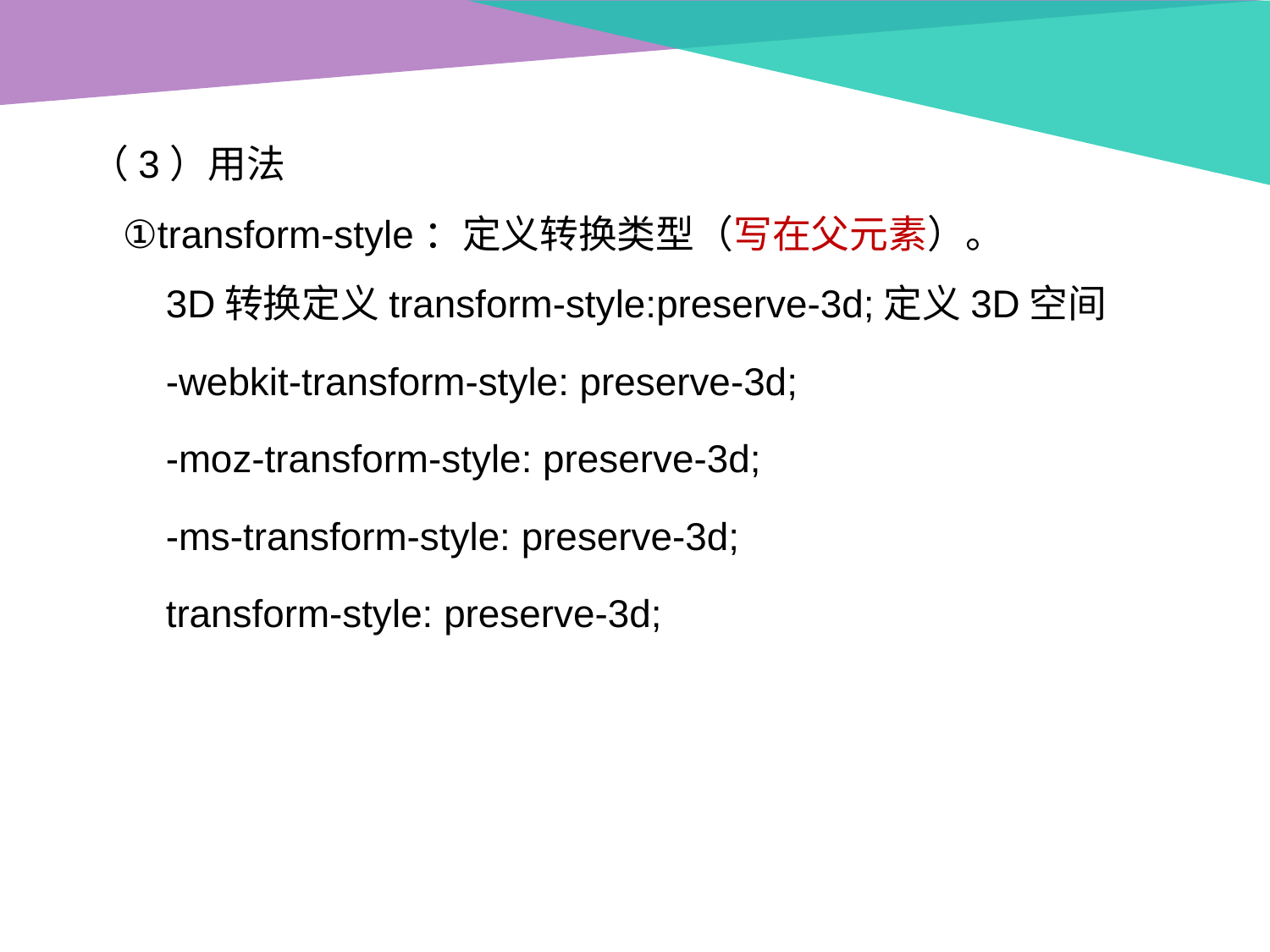

（3）用法
   ①transform-style：定义转换类型（写在父元素）。
       3D转换定义transform-style:preserve-3d;定义3D空间
       -webkit-transform-style: preserve-3d;
       -moz-transform-style: preserve-3d;
       -ms-transform-style: preserve-3d;
       transform-style: preserve-3d;